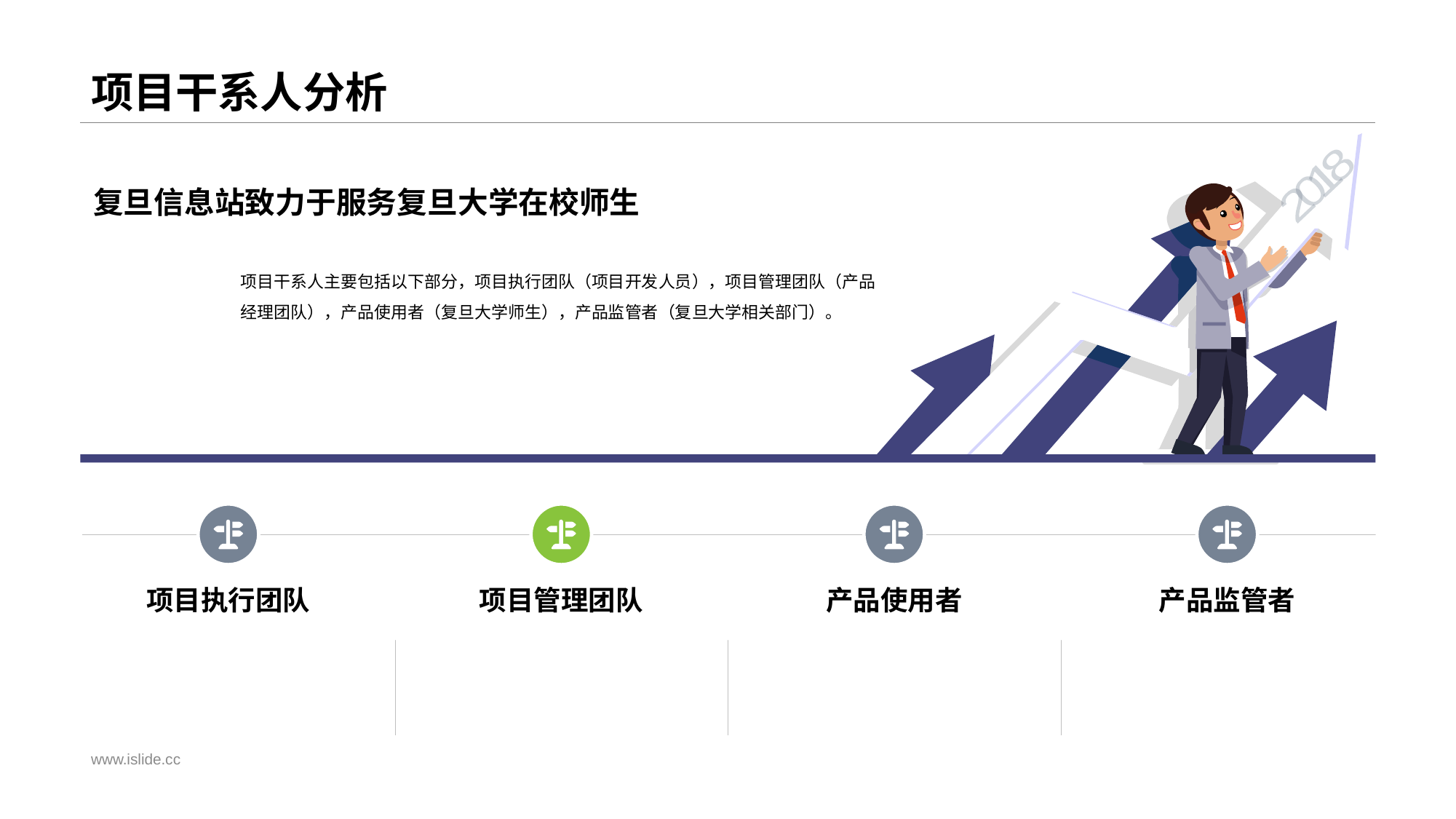

# 项目干系人分析

2
0
1
8
复旦信息站致力于服务复旦大学在校师生
项目干系人主要包括以下部分，项目执行团队（项目开发人员），项目管理团队（产品经理团队），产品使用者（复旦大学师生），产品监管者（复旦大学相关部门）。

项目执行团队
项目管理团队
产品使用者
产品监管者
www.islide.cc
9